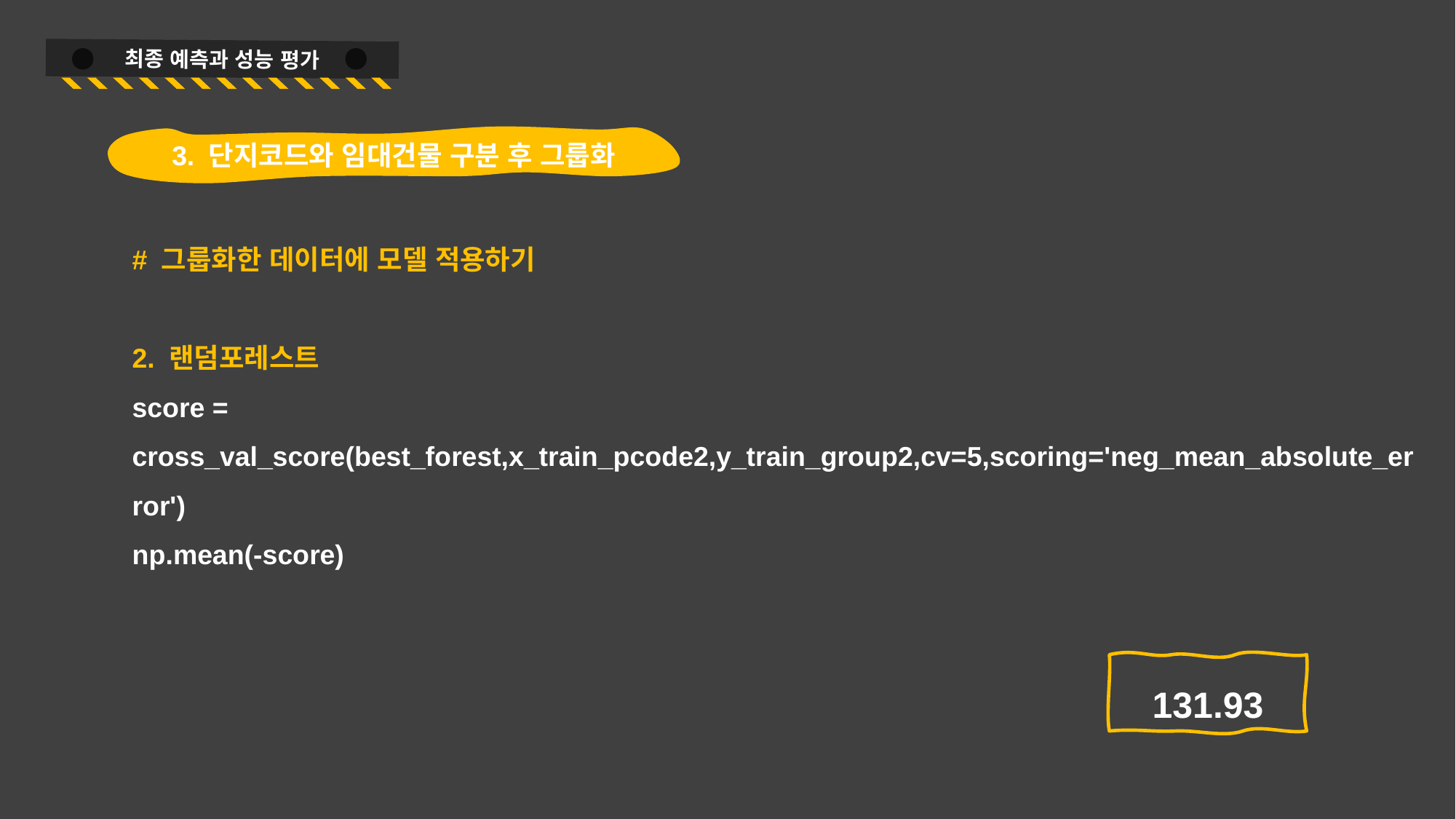

최종 예측과 성능 평가

3. 단지코드와 임대건물 구분 후 그룹화
# 그룹화한 데이터에 모델 적용하기

2. 랜덤포레스트
score = cross_val_score(best_forest,x_train_pcode2,y_train_group2,cv=5,scoring='neg_mean_absolute_error')
np.mean(-score)
131.93